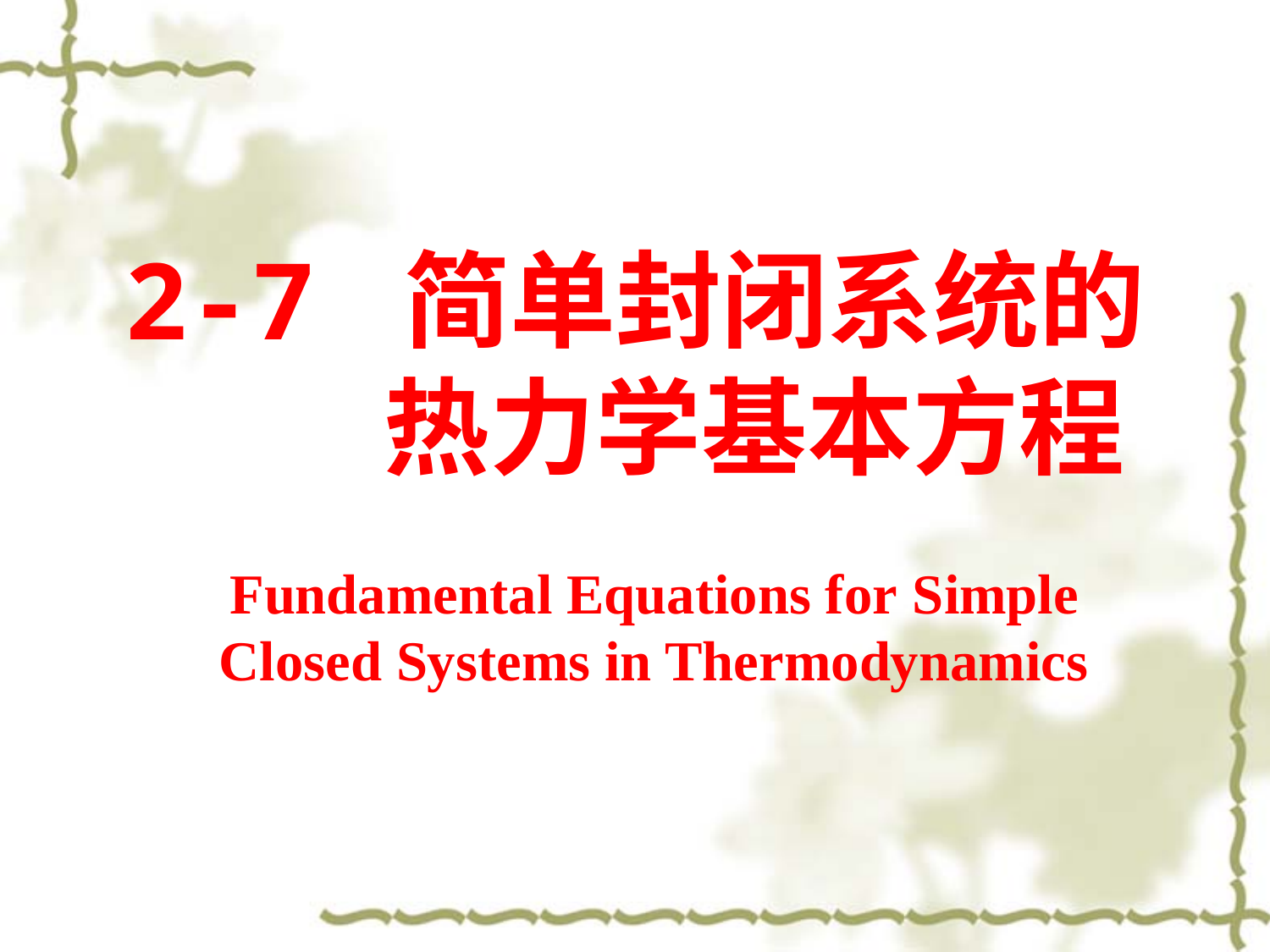

2-7 简单封闭系统的热力学基本方程
Fundamental Equations for Simple Closed Systems in Thermodynamics